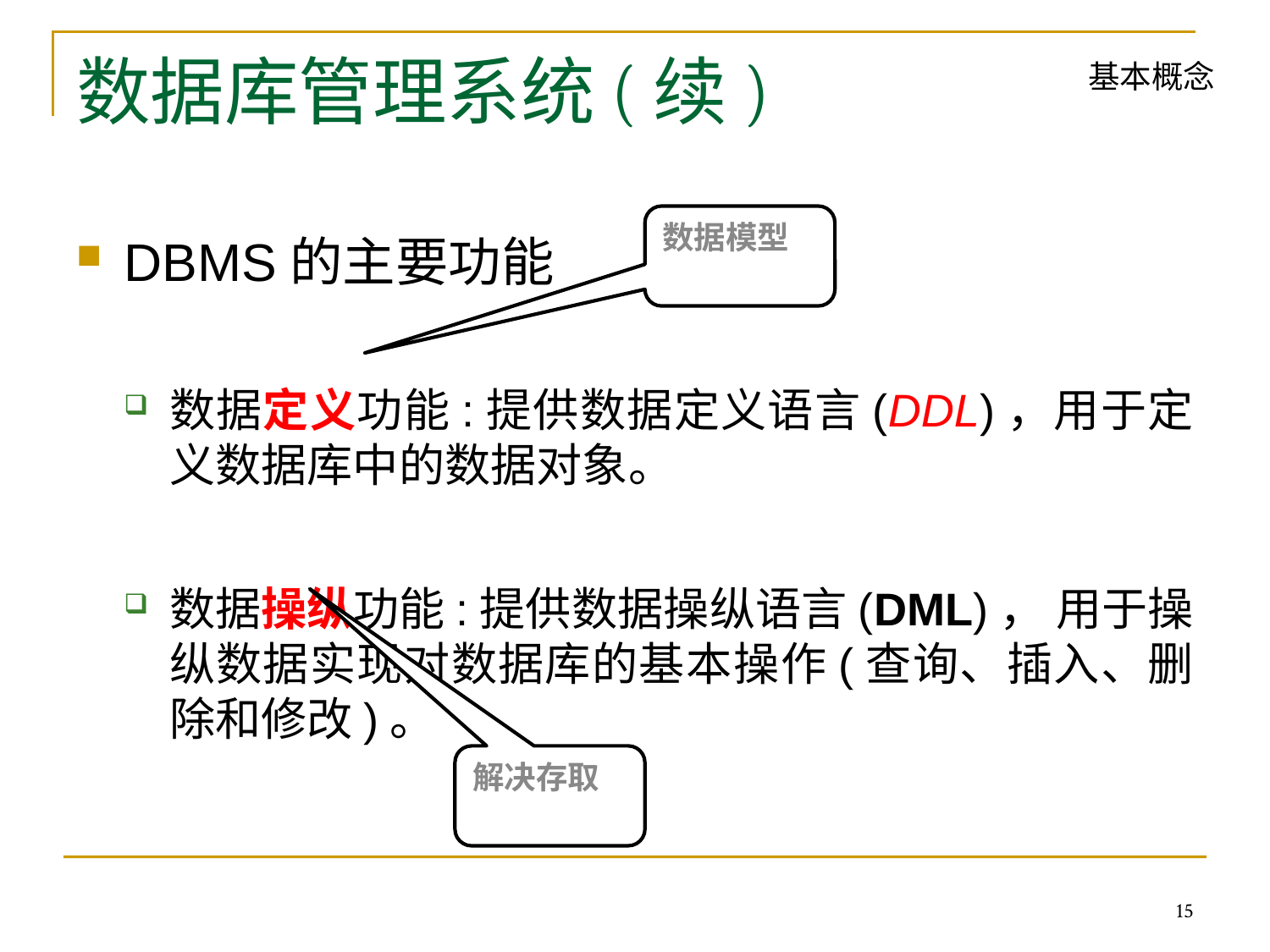

# 数据库管理系统(续)
基本概念
数据模型
DBMS的主要功能

数据定义功能:提供数据定义语言(DDL)，用于定义数据库中的数据对象。

数据操纵功能:提供数据操纵语言(DML)， 用于操纵数据实现对数据库的基本操作(查询、插入、删除和修改)。
解决存取
15